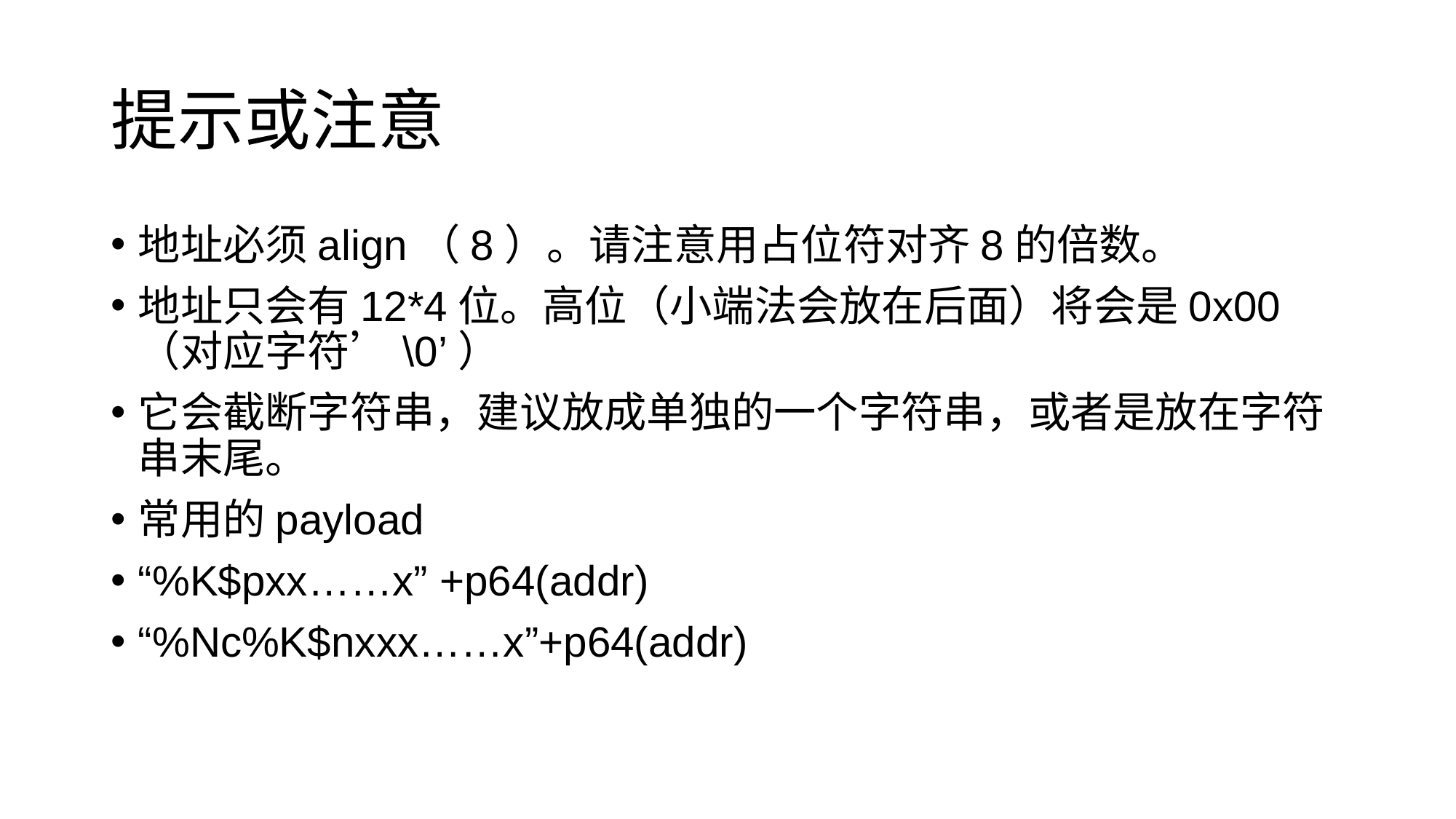

# 提示或注意
地址必须align（8）。请注意用占位符对齐8的倍数。
地址只会有12*4位。高位（小端法会放在后面）将会是0x00（对应字符’\0’）
它会截断字符串，建议放成单独的一个字符串，或者是放在字符串末尾。
常用的payload
“%K$pxx……x” +p64(addr)
“%Nc%K$nxxx……x”+p64(addr)